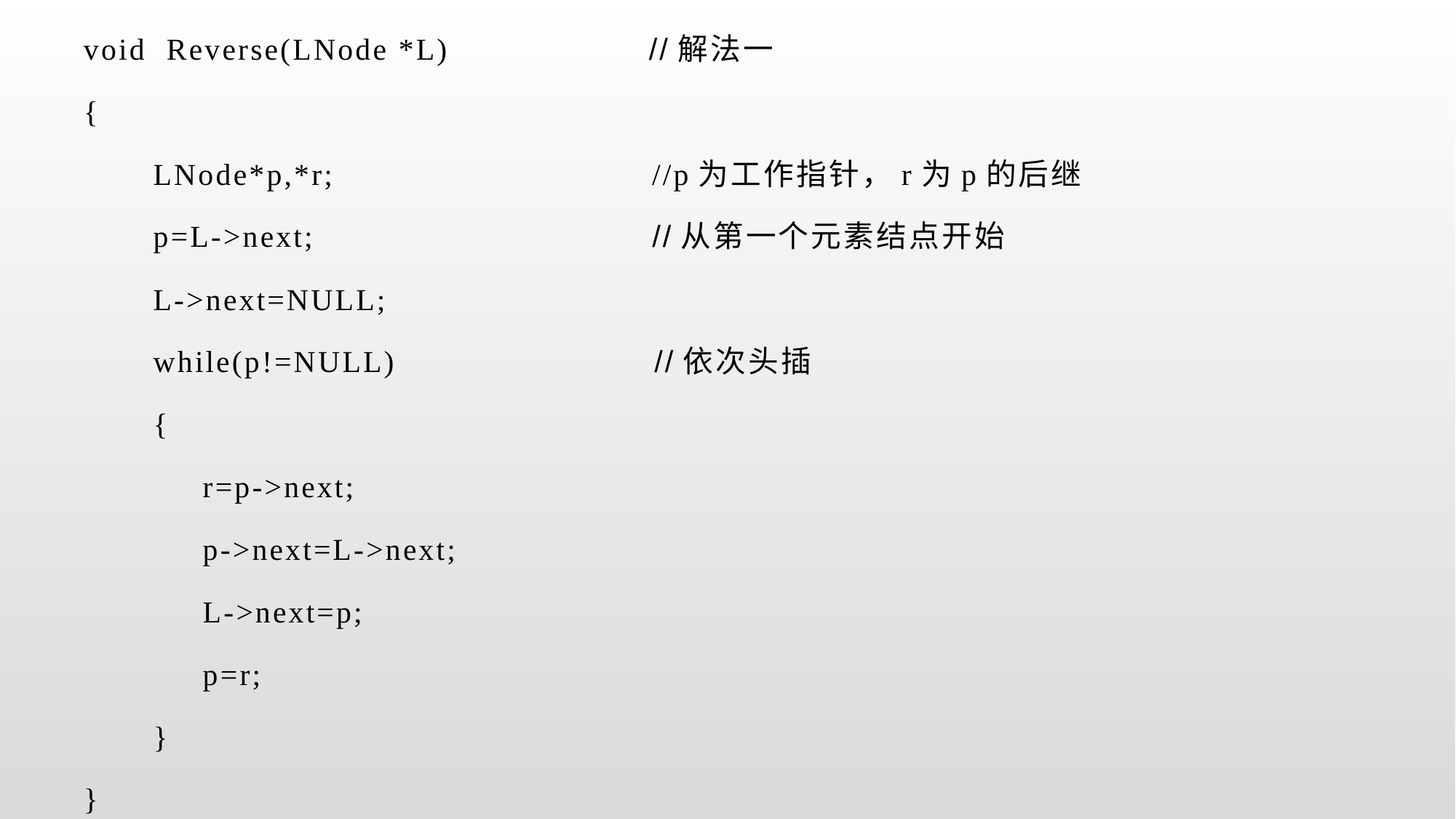

void  Reverse(LNode *L)                    //解法一
{
       LNode*p,*r;                                //p为工作指针，r为p的后继
       p=L->next;                                  //从第一个元素结点开始
       L->next=NULL;
       while(p!=NULL)                          //依次头插
       {
            r=p->next;
            p->next=L->next;
            L->next=p;
            p=r;
       }
}